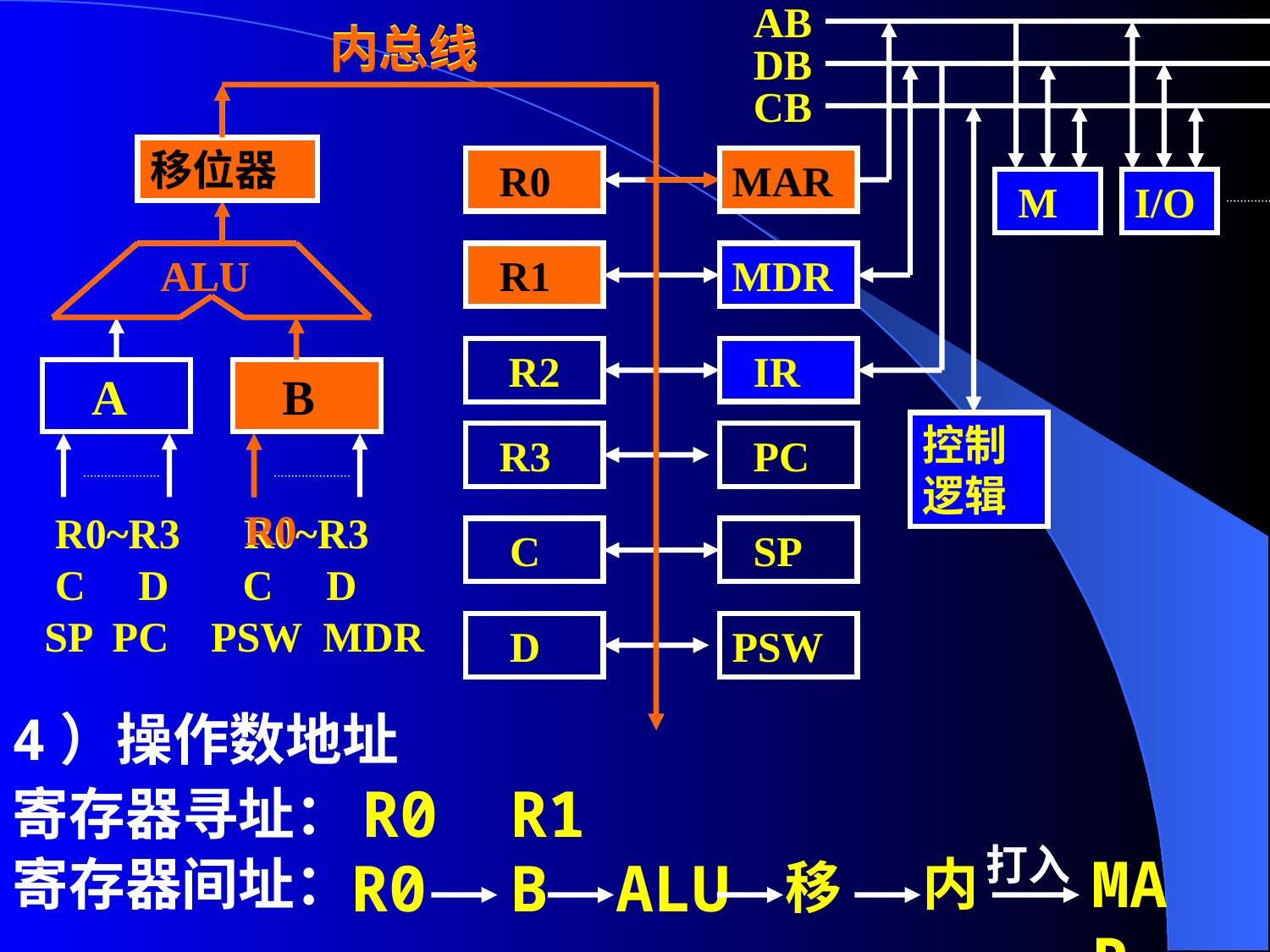

AB
内总线
内总线

DB

CB

移位器
移位器
  R0
  R0
MAR
MAR
 M
I/O

ALU
ALU
  R1
  R1
MDR

R2
  IR
  IR
   A
   B
   B

控制逻辑
  R3
  PC

  R0
    R0~R3      R0~R3
    C     D       C     D
   SP  PC    PSW  MDR
   C
  SP

   D
PSW

4）操作数地址
寄存器寻址：
寄存器间址：
R0
R1
打入
MAR
R0
B
ALU
内
移